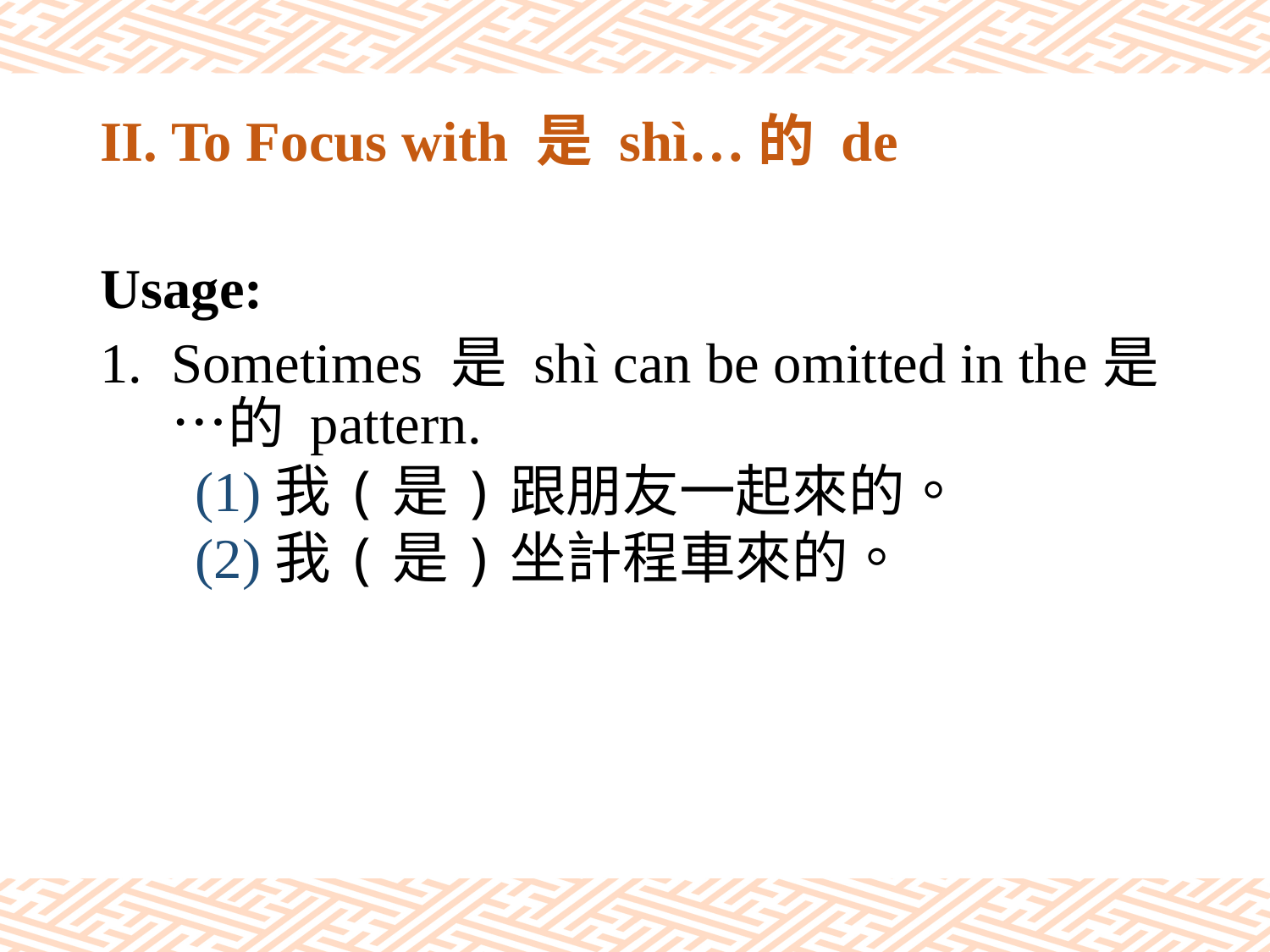

# II. To Focus with 是 shì…的 de
Usage:
Sometimes 是 shì can be omitted in the是…的 pattern.
(1)我(是)跟朋友一起來的。
(2)我(是)坐計程車來的。